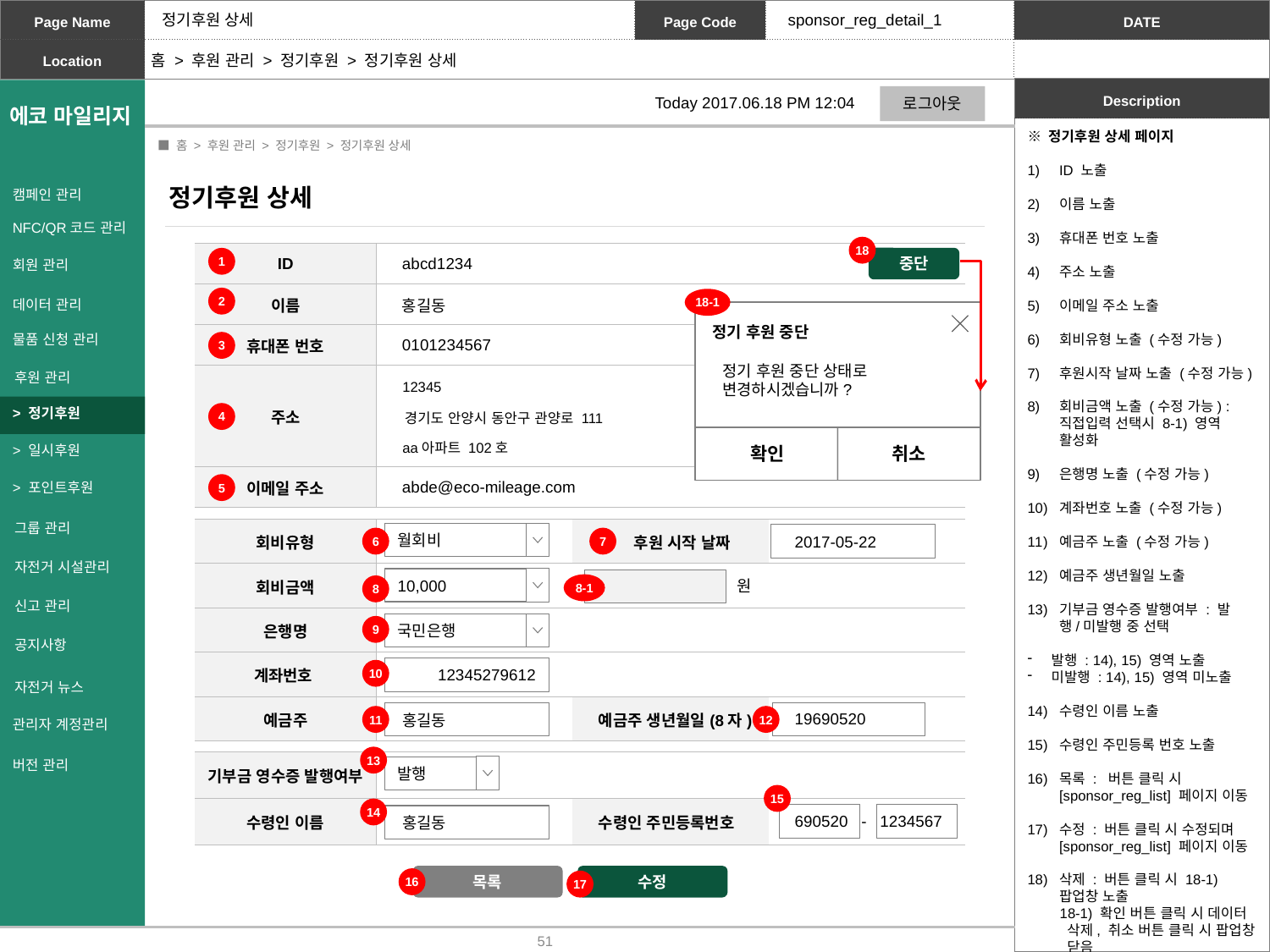

정기후원 상세
sponsor_reg_detail_1
홈 > 후원 관리 > 정기후원 > 정기후원 상세
로그아웃
Today 2017.06.18 PM 12:04
※ 정기후원 상세 페이지

ID 노출

이름 노출

휴대폰 번호 노출

주소 노출

이메일 주소 노출

회비유형 노출 (수정 가능)

후원시작 날짜 노출 (수정 가능)

회비금액 노출 (수정 가능) : 직접입력 선택시 8-1) 영역 활성화

은행명 노출 (수정 가능)

계좌번호 노출 (수정 가능)

예금주 노출 (수정 가능)

예금주 생년월일 노출

기부금 영수증 발행여부 : 발행/미발행 중 선택

발행 : 14), 15) 영역 노출
미발행 : 14), 15) 영역 미노출

수령인 이름 노출

수령인 주민등록 번호 노출

목록 :  버튼 클릭 시 [sponsor_reg_list] 페이지 이동

수정 : 버튼 클릭 시 수정되며 [sponsor_reg_list] 페이지 이동

삭제 : 버튼 클릭 시 18-1) 팝업창 노출
        18-1) 확인 버튼 클릭 시 데이터
         삭제, 취소 버튼 클릭 시 팝업창
         닫음
   ■ 홈 > 후원 관리 > 정기후원 > 정기후원 상세
정기후원 상세
캠페인 관리
NFC/QR코드 관리
회원 관리
데이터 관리
물품 신청 관리
후원 관리
> 정기후원

> 일시후원
> 포인트후원
그룹 관리
자전거 시설관리
신고 관리
공지사항
자전거 뉴스
18
| ID | abcd1234 |
| --- | --- |
| 이름 | 홍길동 |
| 휴대폰 번호 | 0101234567 |
| 주소 |  |
| 이메일 주소 | abde@eco-mileage.com |
1
중단
2
18-1

정기 후원 중단
3
정기 후원 중단 상태로 변경하시겠습니까?
12345
4
경기도 안양시 동안구 관양로 111
aa아파트 102호
확인
취소
5
| 회비유형 |  | 후원 시작 날짜 | 2017-05-22 |
| --- | --- | --- | --- |
| 회비금액 |  |  |  |
| 은행명 |  |  |  |
| 계좌번호 | 12345279612 |  |  |
| 예금주 | 홍길동 | 예금주 생년월일(8자) | 19690520 |
월회비

6
7
10,000

원
8-1
8
국민은행

9

10

관리자 계정관리
11
12
버전 관리
13
| 기부금 영수증 발행여부 |  |  |  |
| --- | --- | --- | --- |
| 수령인 이름 | 홍길동 | 수령인 주민등록번호 | 690520 - 1234567 |
발행

15
14

목록
수정
16
17
51